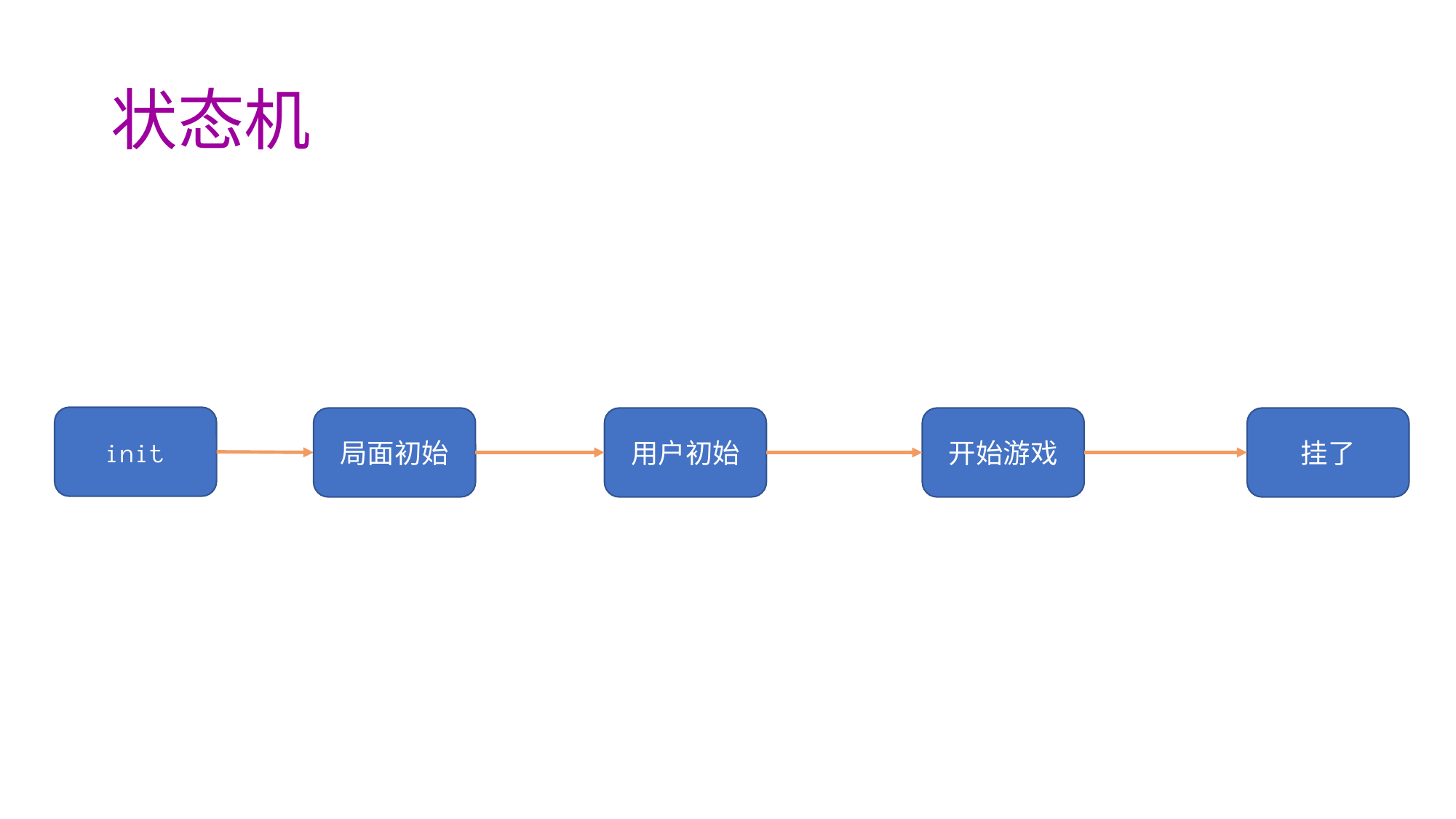

# 状态机
init
局面初始
用户初始
开始游戏
挂了